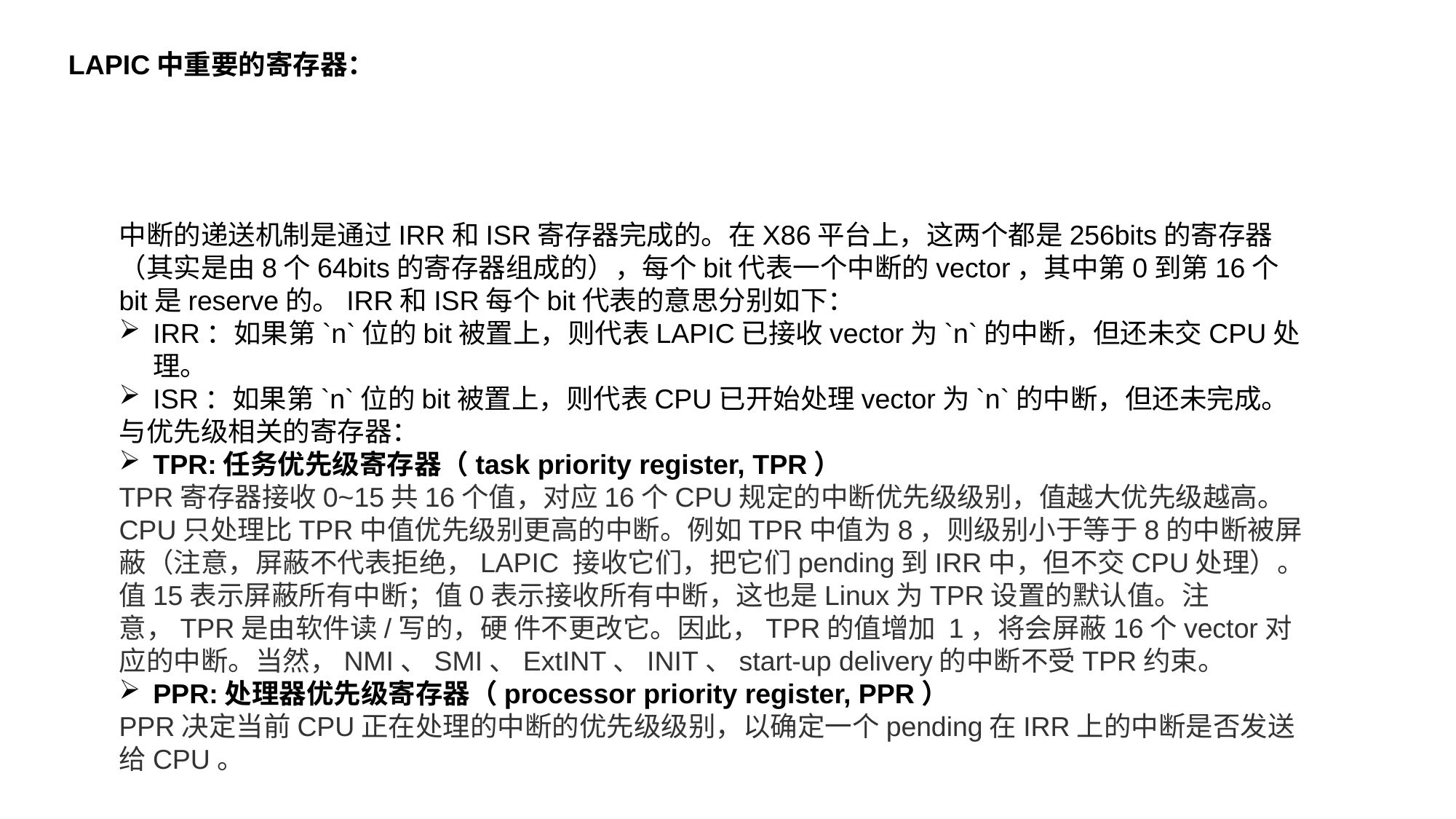

LAPIC中重要的寄存器：

中断的递送机制是通过IRR和ISR寄存器完成的。在X86平台上，这两个都是256bits的寄存器（其实是由8个64bits的寄存器组成的），每个bit代表一个中断的vector，其中第0到第16个bit是reserve的。IRR和ISR每个bit代表的意思分别如下：
IRR：如果第`n`位的bit被置上，则代表LAPIC已接收vector为`n`的中断，但还未交CPU处理。
ISR：如果第`n`位的bit被置上，则代表CPU已开始处理vector为`n`的中断，但还未完成。
与优先级相关的寄存器：
TPR:任务优先级寄存器（task priority register, TPR）
TPR寄存器接收0~15共16个值，对应16个CPU规定的中断优先级级别，值越大优先级越高。CPU只处理比TPR中值优先级别更高的中断。例如TPR中值为8，则级别小于等于8的中断被屏蔽（注意，屏蔽不代表拒绝，LAPIC 接收它们，把它们pending到IRR中，但不交CPU处理）。值15表示屏蔽所有中断；值0表示接收所有中断，这也是Linux为TPR设置的默认值。注意，TPR是由软件读/写的，硬 件不更改它。因此，TPR的值增加 1，将会屏蔽16个vector对应的中断。当然，NMI、SMI、ExtINT、INIT、start-up delivery的中断不受TPR约束。
PPR:处理器优先级寄存器（processor priority register, PPR）
PPR决定当前CPU正在处理的中断的优先级级别，以确定一个pending在IRR上的中断是否发送给CPU。